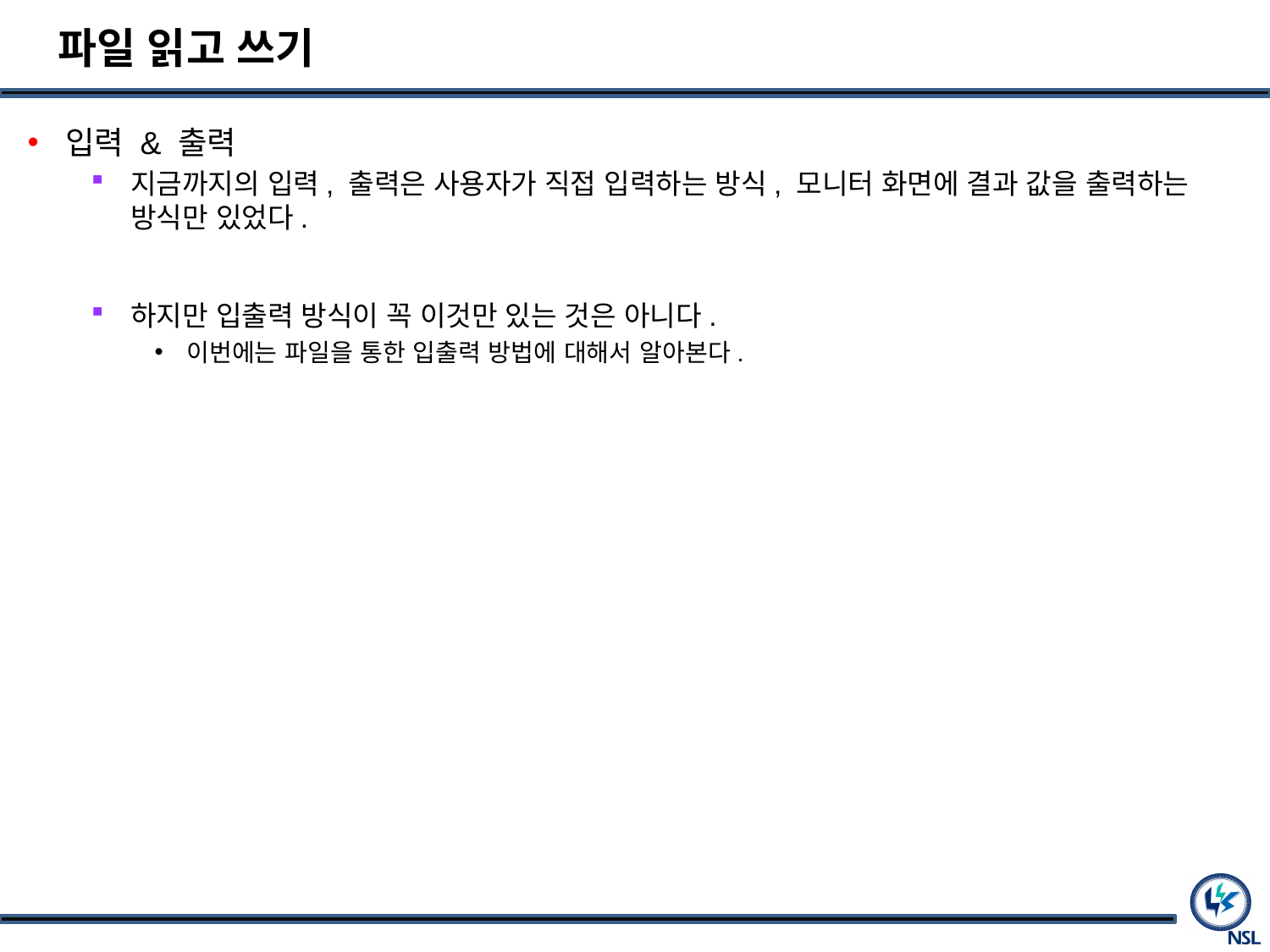

# 파일 읽고 쓰기
입력 & 출력
지금까지의 입력, 출력은 사용자가 직접 입력하는 방식, 모니터 화면에 결과 값을 출력하는 방식만 있었다.

하지만 입출력 방식이 꼭 이것만 있는 것은 아니다.
이번에는 파일을 통한 입출력 방법에 대해서 알아본다.